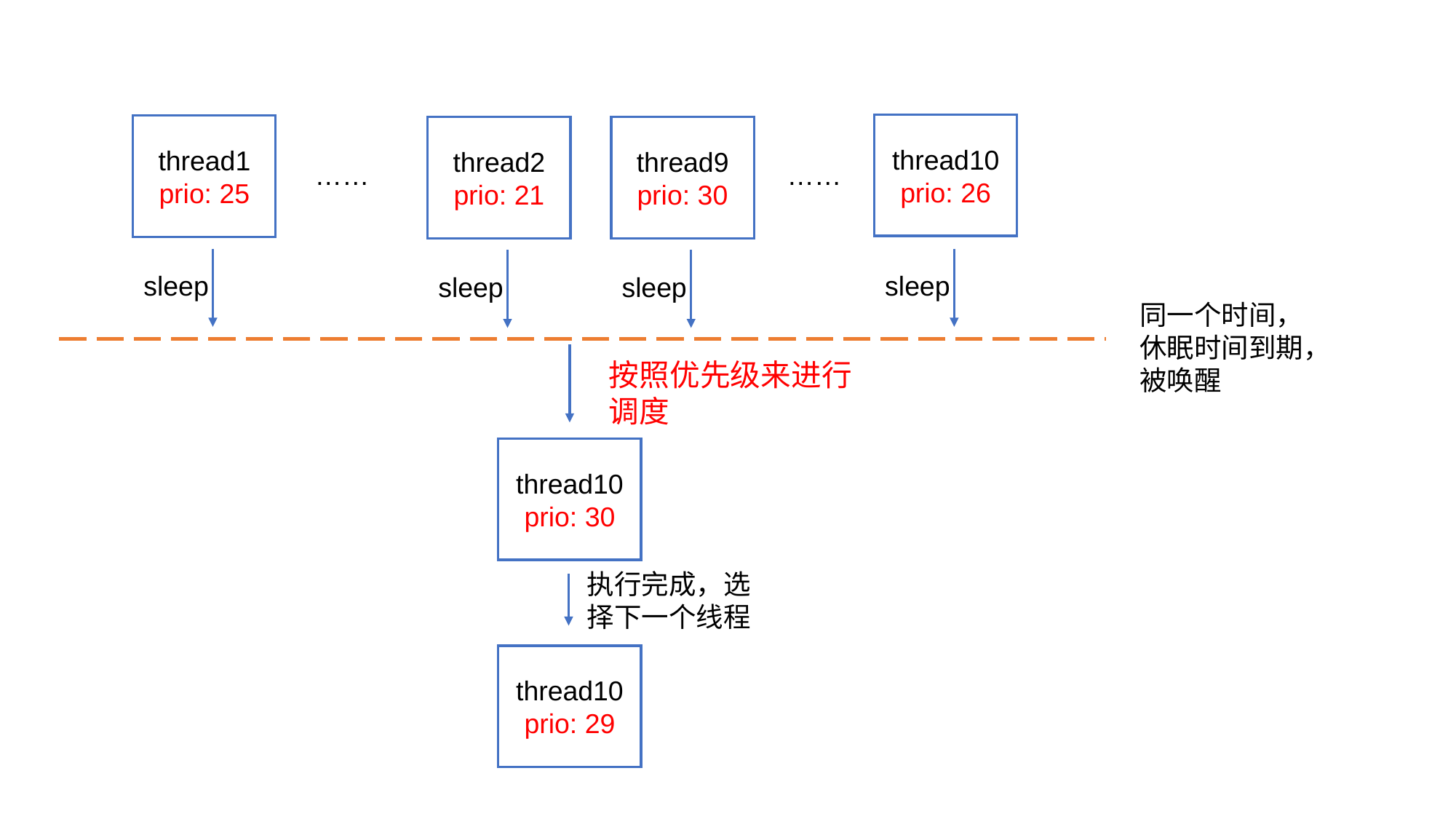

thread10
prio: 26
thread1
prio: 25
thread2
prio: 21
thread9
prio: 30
……
……
sleep

sleep

sleep

sleep

同一个时间，休眠时间到期，被唤醒
按照优先级来进行调度
thread10
prio: 30
执行完成，选择下一个线程
thread10
prio: 29